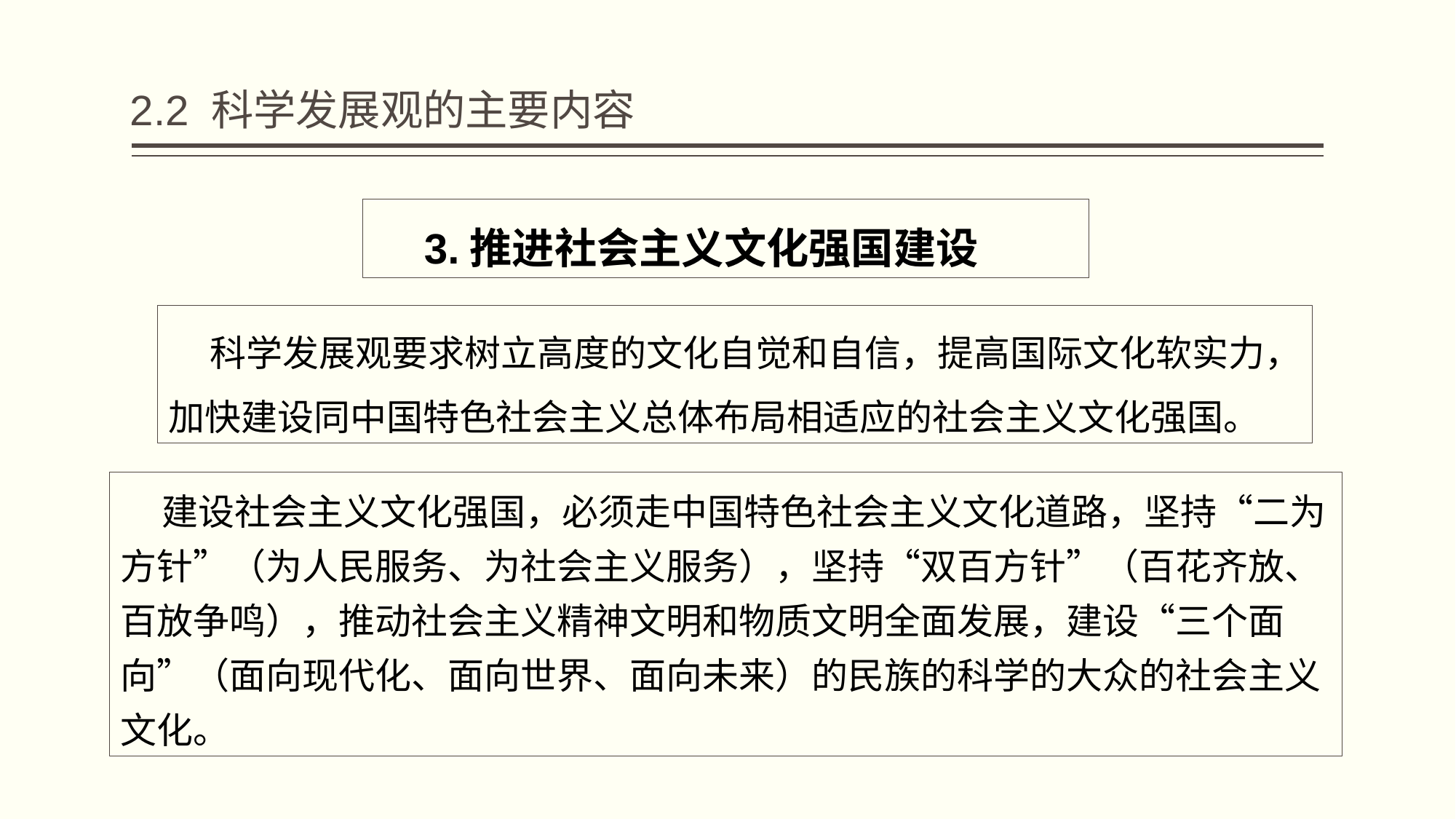

# 2.2 科学发展观的主要内容
     3.推进社会主义文化强国建设
    科学发展观要求树立高度的文化自觉和自信，提高国际文化软实力，加快建设同中国特色社会主义总体布局相适应的社会主义文化强国。
    建设社会主义文化强国，必须走中国特色社会主义文化道路，坚持“二为方针”（为人民服务、为社会主义服务），坚持“双百方针”（百花齐放、百放争鸣），推动社会主义精神文明和物质文明全面发展，建设“三个面向”（面向现代化、面向世界、面向未来）的民族的科学的大众的社会主义文化。